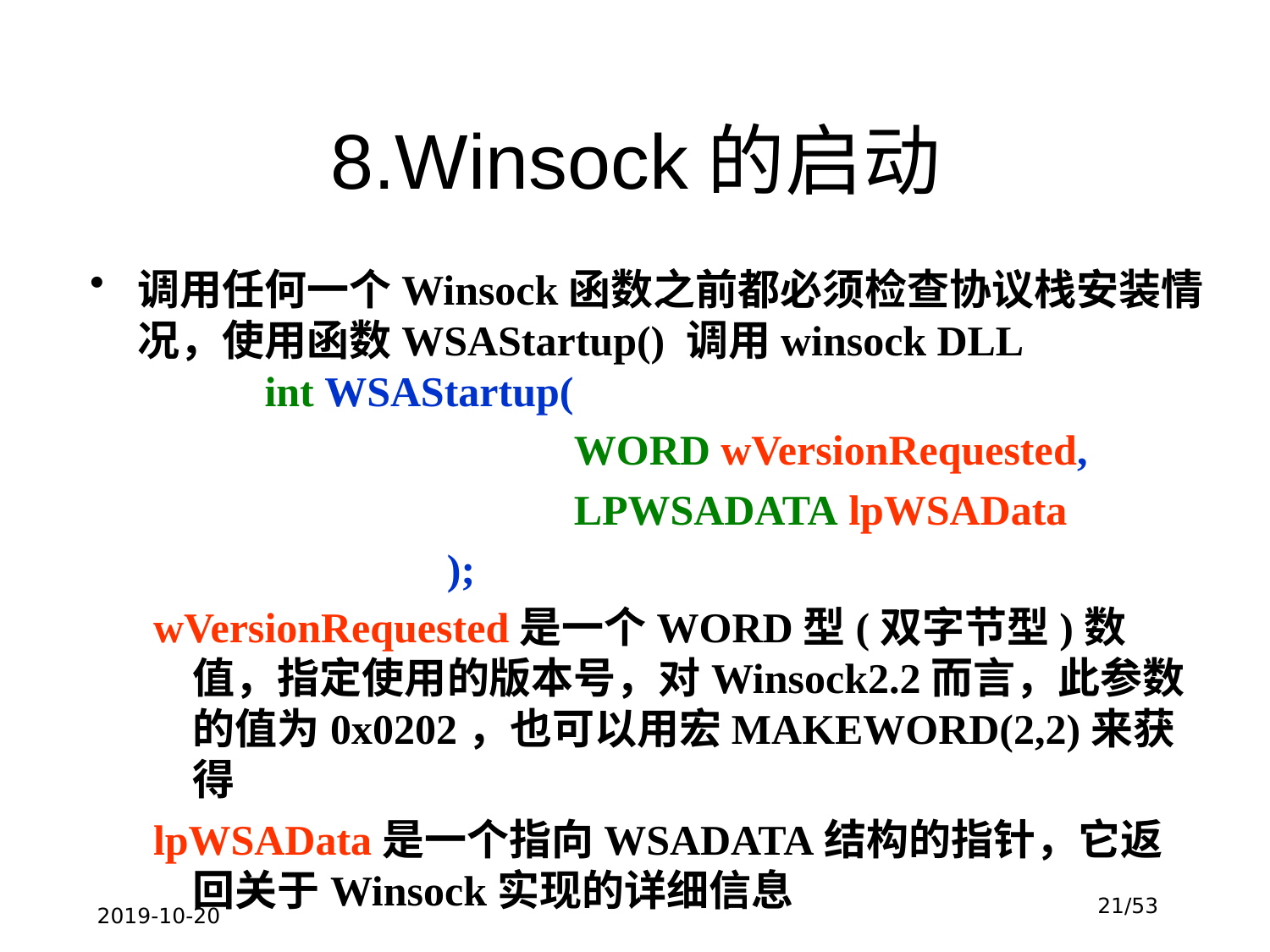

8.Winsock的启动
调用任何一个Winsock函数之前都必须检查协议栈安装情况，使用函数WSAStartup() 调用winsock DLL			int WSAStartup(
				WORD wVersionRequested,
				LPWSADATA lpWSAData
			);
wVersionRequested是一个WORD型(双字节型)数值，指定使用的版本号，对Winsock2.2而言，此参数的值为0x0202，也可以用宏MAKEWORD(2,2)来获得
lpWSAData是一个指向WSADATA结构的指针，它返回关于Winsock实现的详细信息
21/53
2019-10-20